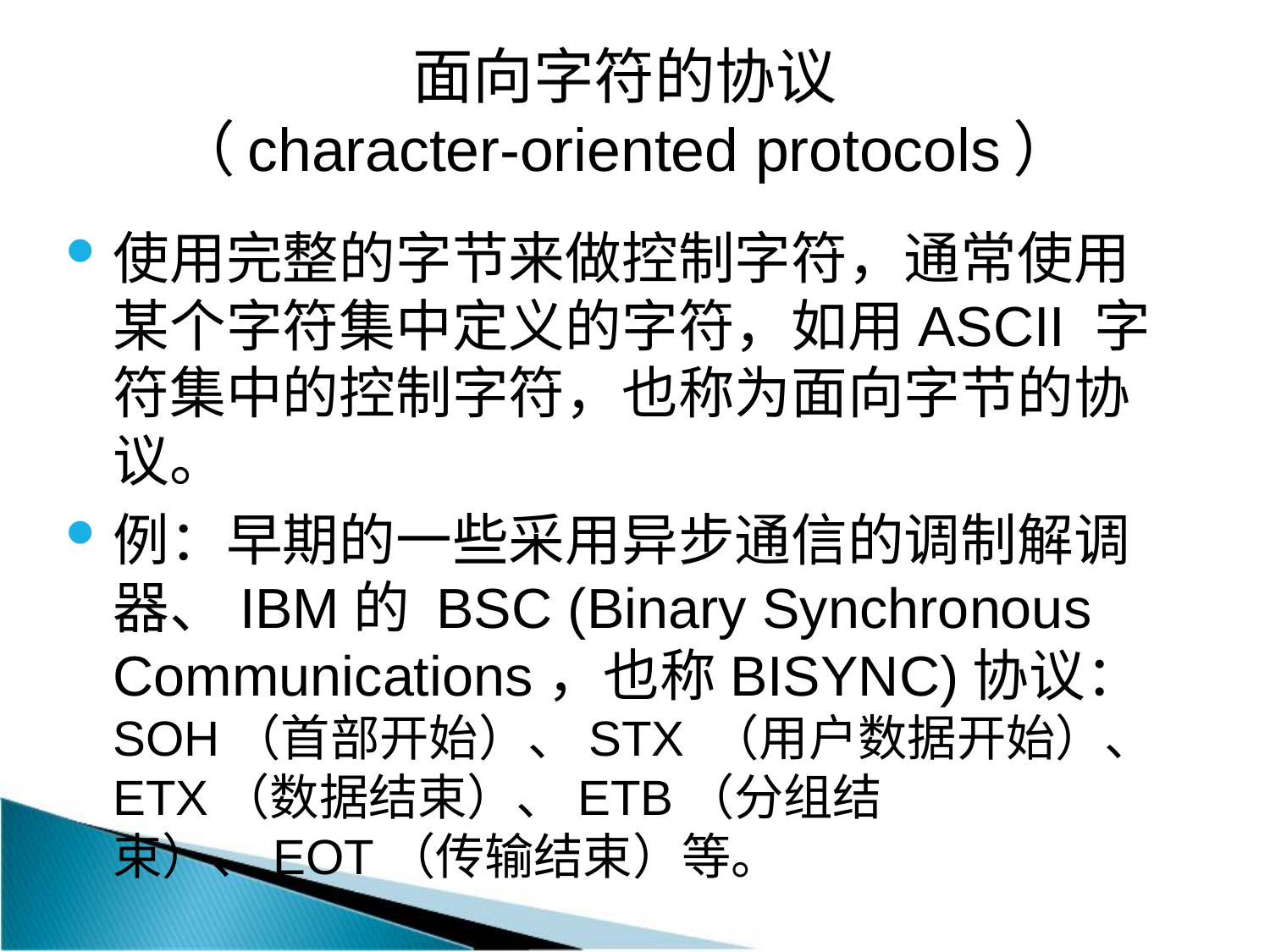

面向字符的协议
（character-oriented protocols）
使用完整的字节来做控制字符，通常使用某个字符集中定义的字符，如用ASCII 字符集中的控制字符，也称为面向字节的协议。
例：早期的一些采用异步通信的调制解调器、IBM的 BSC (Binary Synchronous Communications，也称BISYNC)协议：SOH（首部开始）、STX （用户数据开始）、ETX（数据结束）、ETB（分组结束）、EOT（传输结束）等。